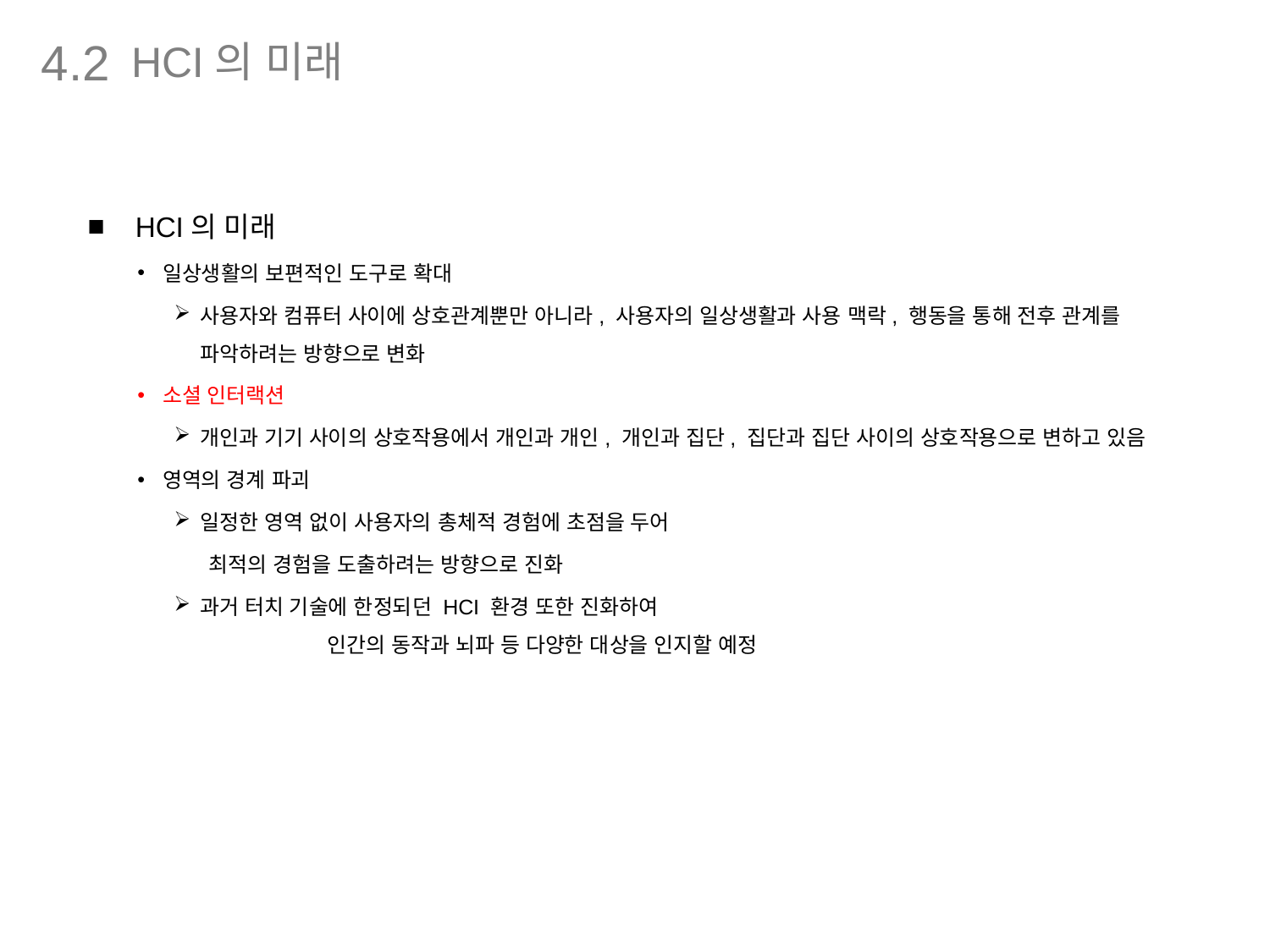

HCI의 미래
4.2
HCI의 미래
일상생활의 보편적인 도구로 확대
사용자와 컴퓨터 사이에 상호관계뿐만 아니라, 사용자의 일상생활과 사용 맥락, 행동을 통해 전후 관계를 파악하려는 방향으로 변화
소셜 인터랙션
개인과 기기 사이의 상호작용에서 개인과 개인, 개인과 집단, 집단과 집단 사이의 상호작용으로 변하고 있음
영역의 경계 파괴
일정한 영역 없이 사용자의 총체적 경험에 초점을 두어
     최적의 경험을 도출하려는 방향으로 진화
과거 터치 기술에 한정되던 HCI 환경 또한 진화하여 					인간의 동작과 뇌파 등 다양한 대상을 인지할 예정